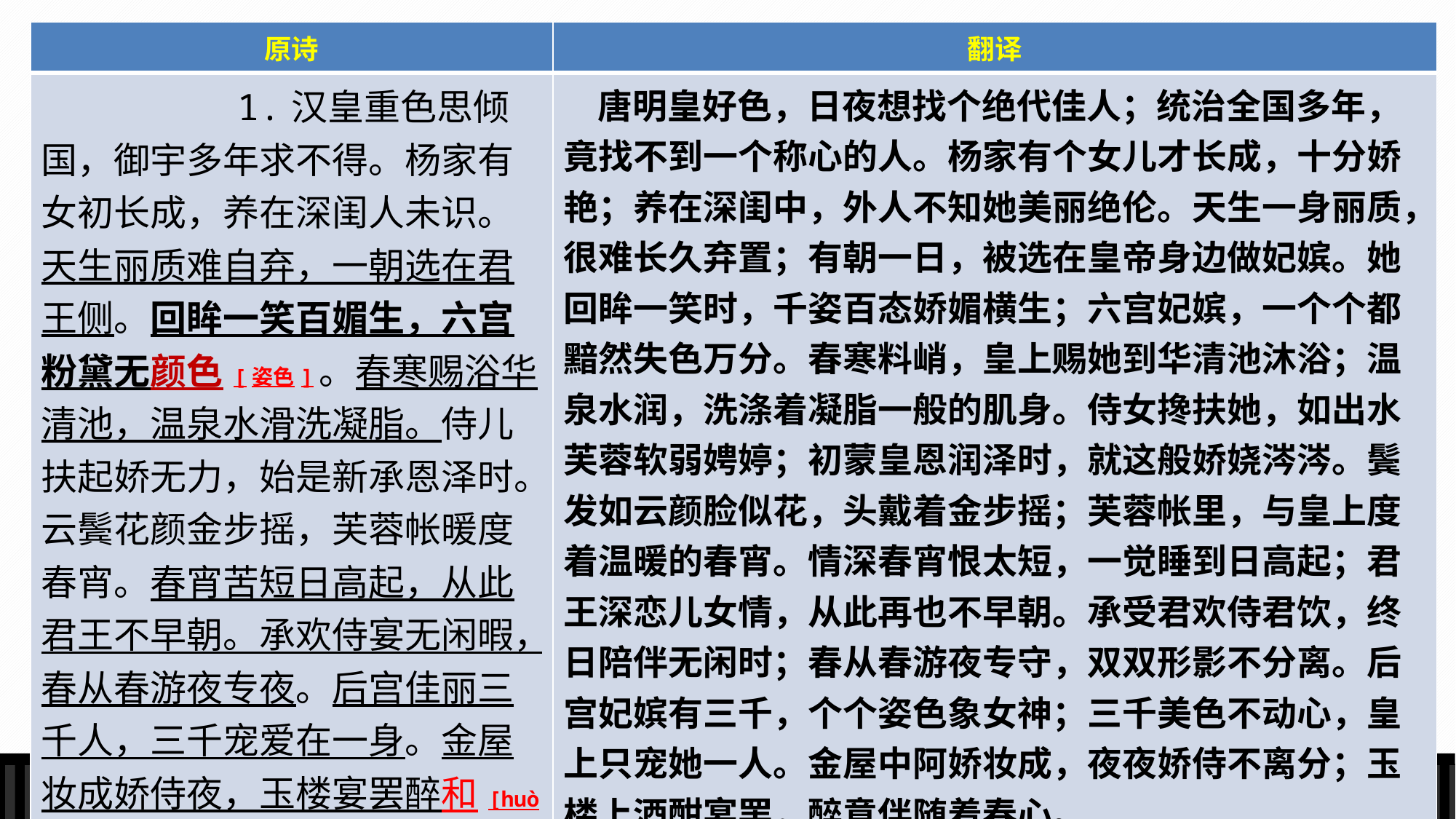

| 原诗 | 翻译 |
| --- | --- |
| 1.汉皇重色思倾国，御宇多年求不得。杨家有女初长成，养在深闺人未识。天生丽质难自弃，一朝选在君王侧。回眸一笑百媚生，六宫粉黛无颜色[姿色]。春寒赐浴华清池，温泉水滑洗凝脂。侍儿扶起娇无力，始是新承恩泽时。云鬓花颜金步摇，芙蓉帐暖度春宵。春宵苦短日高起，从此君王不早朝。承欢侍宴无闲暇，春从春游夜专夜。后宫佳丽三千人，三千宠爱在一身。金屋妆成娇侍夜，玉楼宴罢醉和[huò搀和拌和]春。 | 唐明皇好色，日夜想找个绝代佳人；统治全国多年，竟找不到一个称心的人。杨家有个女儿才长成，十分娇艳；养在深闺中，外人不知她美丽绝伦。天生一身丽质，很难长久弃置；有朝一日，被选在皇帝身边做妃嫔。她回眸一笑时，千姿百态娇媚横生；六宫妃嫔，一个个都黯然失色万分。春寒料峭，皇上赐她到华清池沐浴；温泉水润，洗涤着凝脂一般的肌身。侍女搀扶她，如出水芙蓉软弱娉婷；初蒙皇恩润泽时，就这般娇娆涔涔。鬓发如云颜脸似花，头戴着金步摇；芙蓉帐里，与皇上度着温暖的春宵。情深春宵恨太短，一觉睡到日高起；君王深恋儿女情，从此再也不早朝。承受君欢侍君饮，终日陪伴无闲时；春从春游夜专守，双双形影不分离。后宫妃嫔有三千，个个姿色象女神；三千美色不动心，皇上只宠她一人。金屋中阿娇妆成，夜夜娇侍不离分；玉楼上酒酣宴罢，醉意伴随着春心。 |